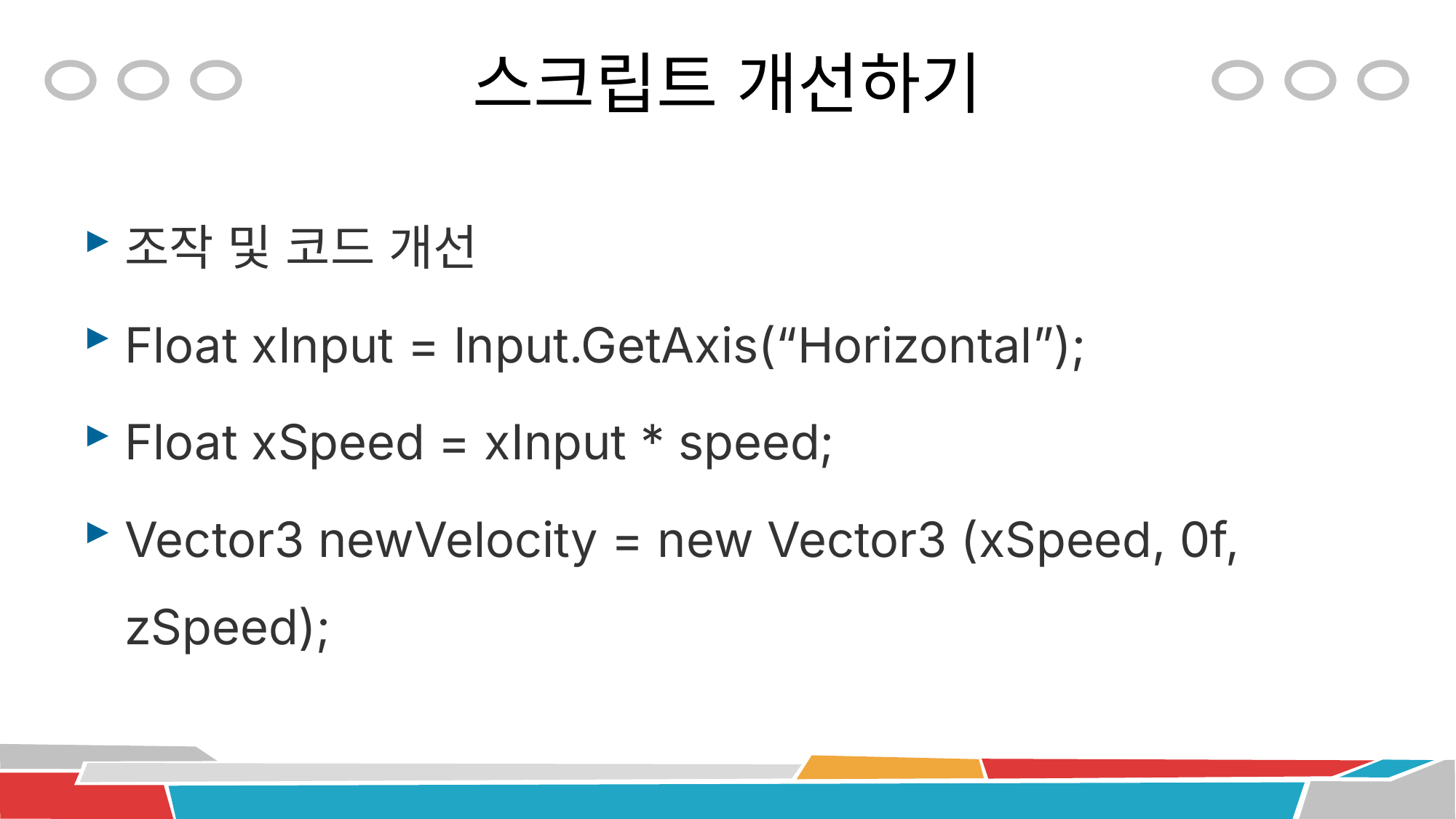

# 스크립트 개선하기
조작 및 코드 개선
Float xInput = Input.GetAxis(“Horizontal”);
Float xSpeed = xInput * speed;
Vector3 newVelocity = new Vector3 (xSpeed, 0f, zSpeed);